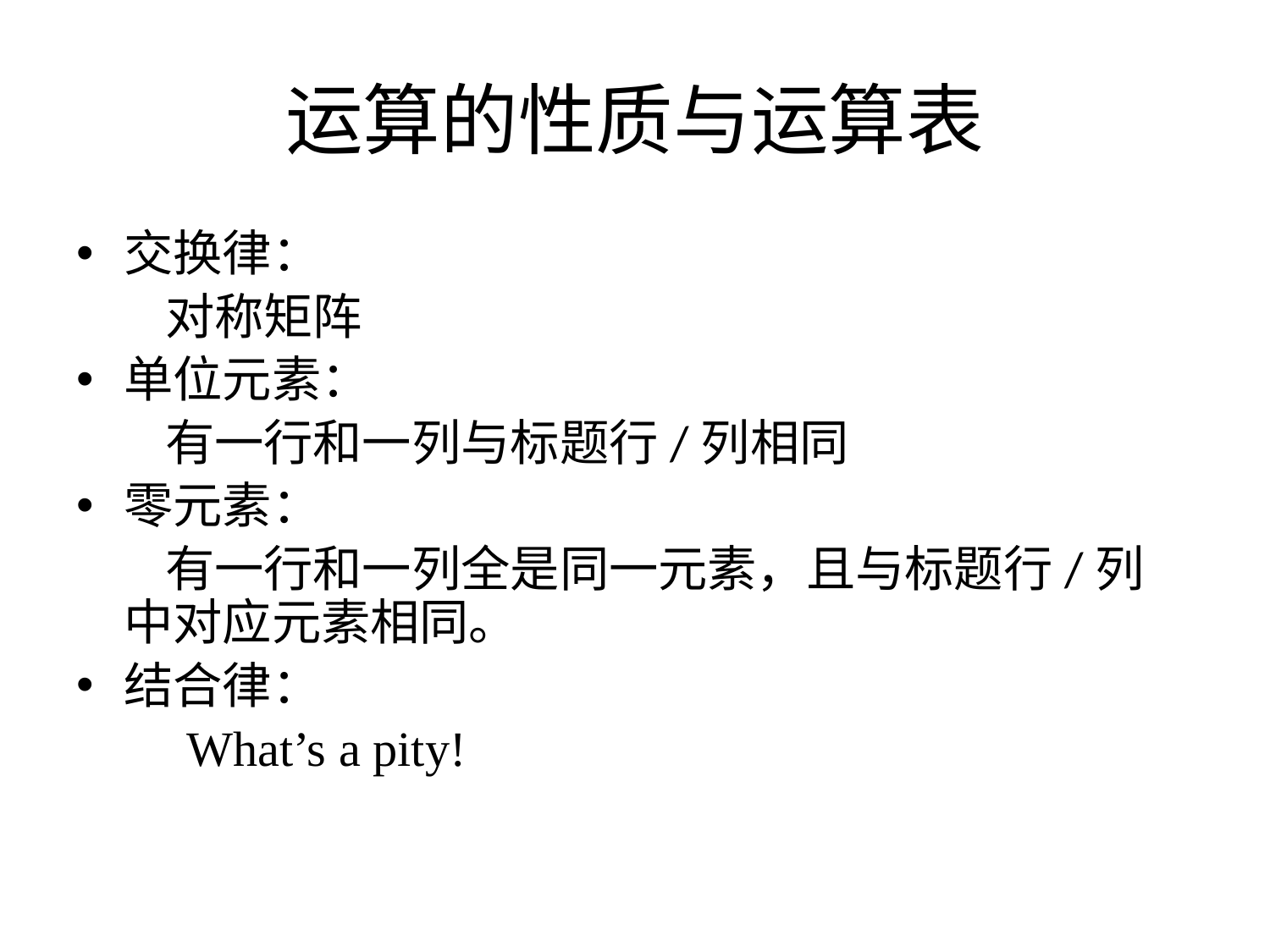

# 运算的性质与运算表
交换律：
       对称矩阵
单位元素：
       有一行和一列与标题行/列相同
零元素：
       有一行和一列全是同一元素，且与标题行/列中对应元素相同。
结合律：
         What’s a pity!